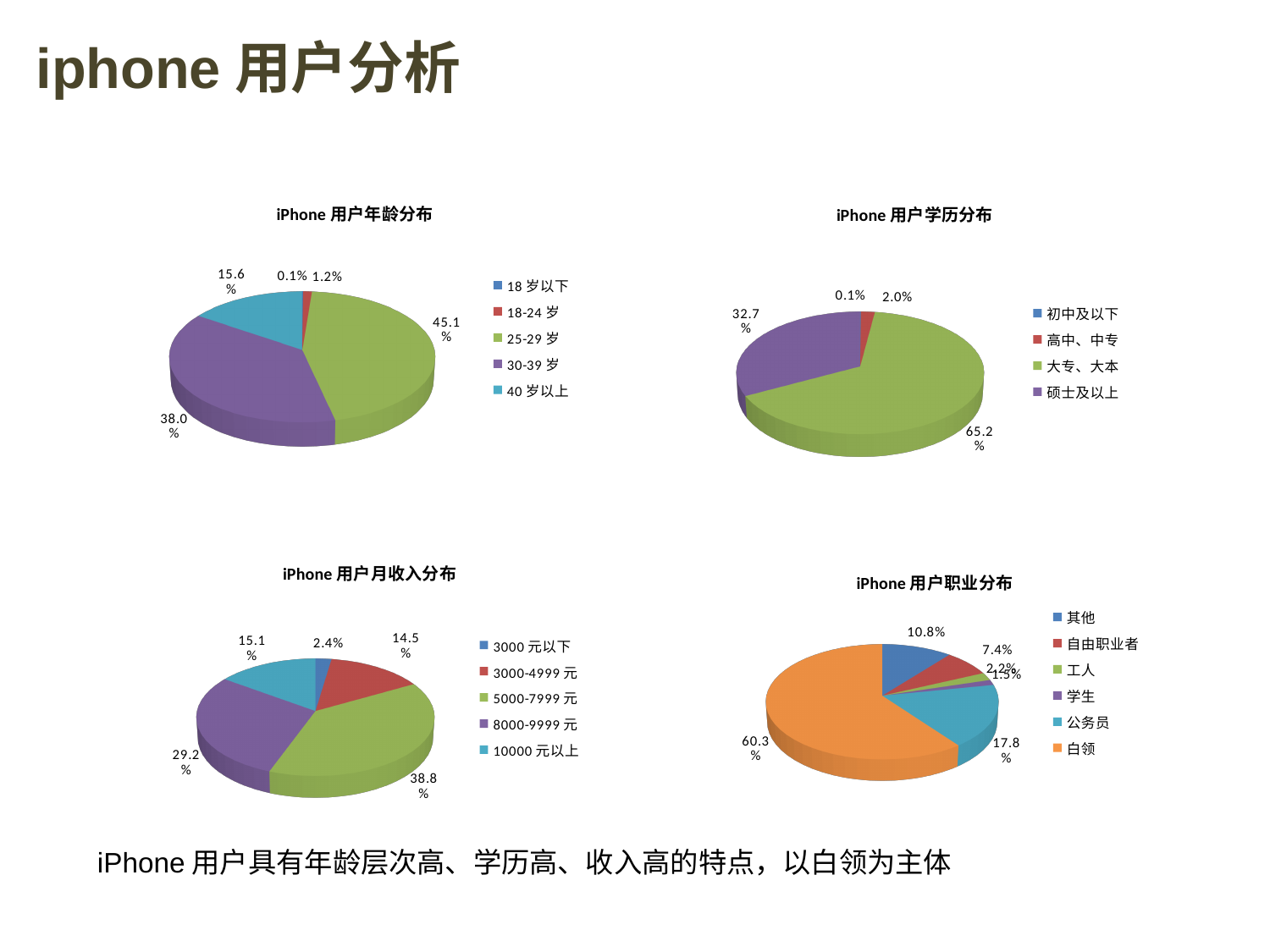

iphone用户分析

[unsupported chart]

[unsupported chart]

[unsupported chart]

[unsupported chart]

iPhone用户具有年龄层次高、学历高、收入高的特点，以白领为主体